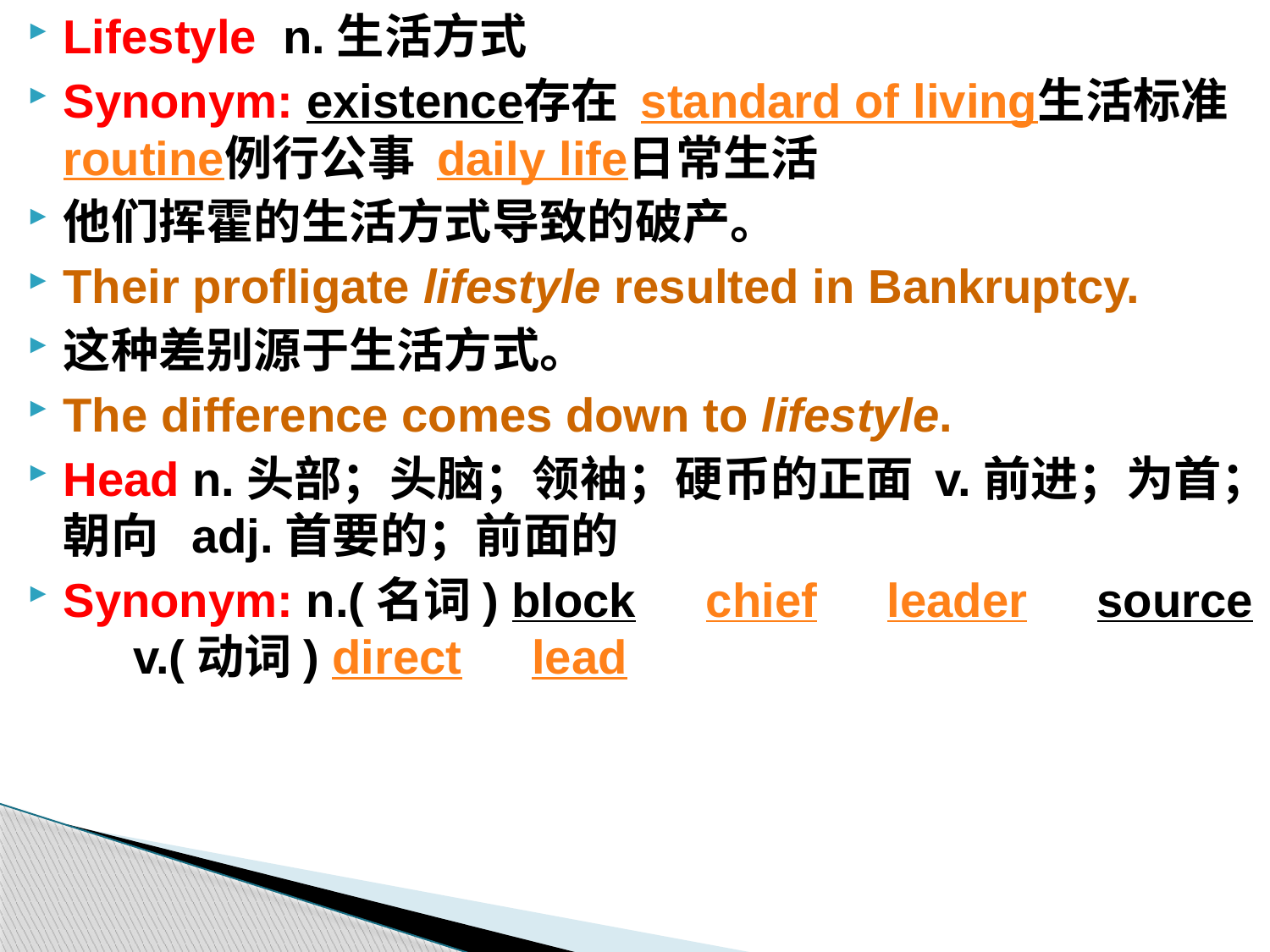

Lifestyle  n.生活方式
Synonym: existence存在 standard of living生活标准 routine例行公事 daily life日常生活
他们挥霍的生活方式导致的破产。
Their profligate lifestyle resulted in Bankruptcy.
这种差别源于生活方式。
The difference comes down to lifestyle.
Head n.头部；头脑；领袖；硬币的正面 v.前进；为首；朝向  adj.首要的；前面的
Synonym: n.(名词) block　 chief　 leader　 source　 v.(动词) direct　 lead